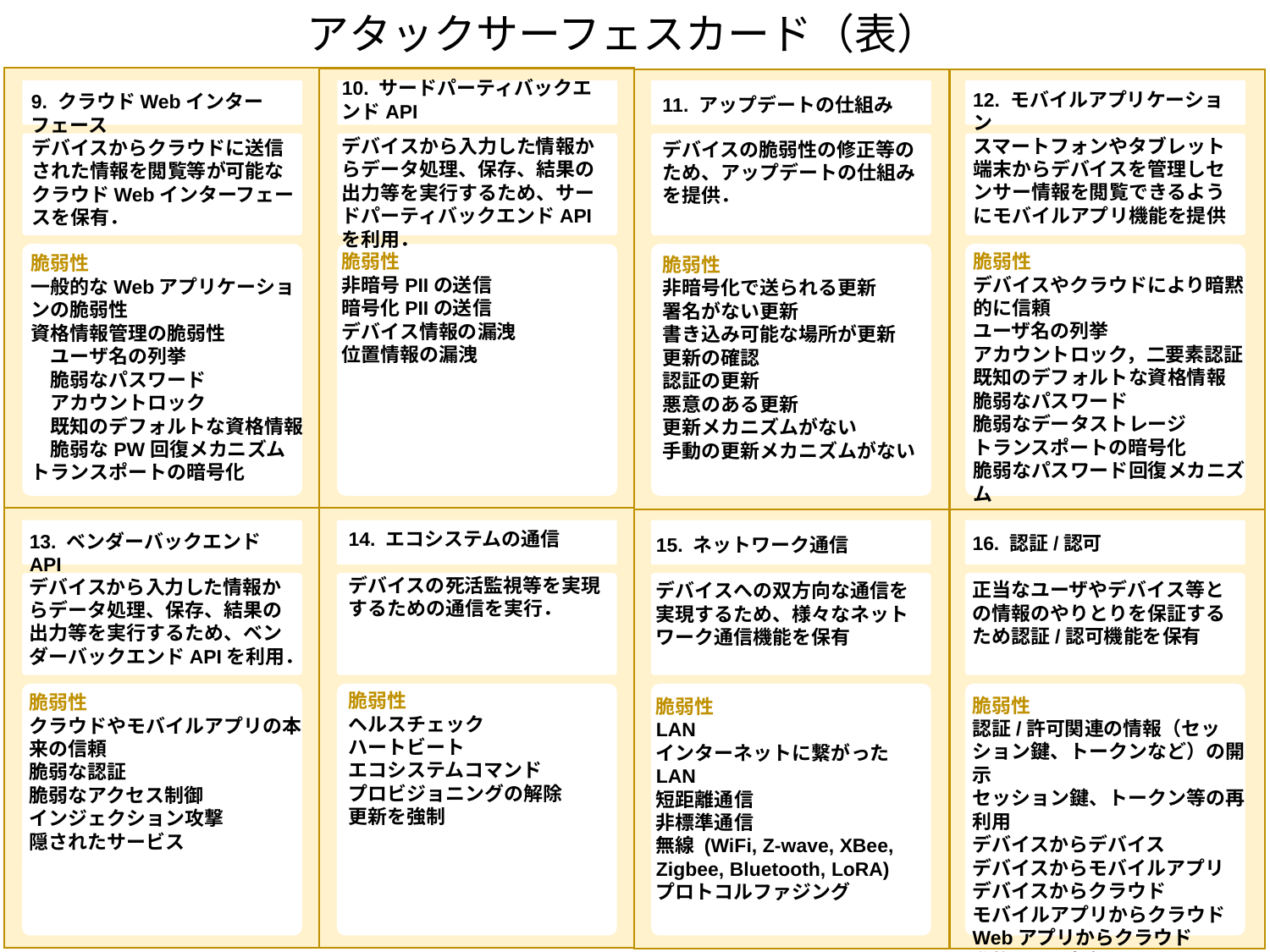

アタックサーフェスカード（表）

10. サードパーティバックエンドAPI

12. モバイルアプリケーション
9. クラウドWebインターフェース
11. アップデートの仕組み
スマートフォンやタブレット端末からデバイスを管理しセンサー情報を閲覧できるようにモバイルアプリ機能を提供
デバイスから入力した情報からデータ処理、保存、結果の出力等を実行するため、サードパーティバックエンドAPIを利用．
デバイスからクラウドに送信された情報を閲覧等が可能なクラウドWebインターフェースを保有．
デバイスの脆弱性の修正等のため、アップデートの仕組みを提供．

脆弱性
デバイスやクラウドにより暗黙的に信頼
ユーザ名の列挙
アカウントロック，二要素認証
既知のデフォルトな資格情報
脆弱なパスワード
脆弱なデータストレージ
トランスポートの暗号化
脆弱なパスワード回復メカニズム
脆弱性
非暗号PIIの送信
暗号化PIIの送信
デバイス情報の漏洩
位置情報の漏洩

脆弱性
一般的なWebアプリケーションの脆弱性
資格情報管理の脆弱性
　ユーザ名の列挙
　脆弱なパスワード
　アカウントロック
　既知のデフォルトな資格情報
　脆弱なPW回復メカニズム
トランスポートの暗号化
脆弱性
非暗号化で送られる更新
署名がない更新
書き込み可能な場所が更新
更新の確認
認証の更新
悪意のある更新
更新メカニズムがない
手動の更新メカニズムがない

14. エコシステムの通信
13. ベンダーバックエンドAPI
16. 認証/認可
15. ネットワーク通信
デバイスの死活監視等を実現するための通信を実行．
デバイスから入力した情報からデータ処理、保存、結果の出力等を実行するため、ベンダーバックエンドAPIを利用．
正当なユーザやデバイス等との情報のやりとりを保証するため認証/認可機能を保有
デバイスへの双方向な通信を実現するため、様々なネットワーク通信機能を保有

脆弱性
ヘルスチェック
ハートビート
エコシステムコマンド
プロビジョニングの解除
更新を強制

脆弱性
クラウドやモバイルアプリの本来の信頼
脆弱な認証
脆弱なアクセス制御
インジェクション攻撃
隠されたサービス
脆弱性
認証/許可関連の情報（セッション鍵、トークンなど）の開示
セッション鍵、トークン等の再利用
デバイスからデバイス
デバイスからモバイルアプリ
デバイスからクラウド
モバイルアプリからクラウド
Webアプリからクラウド
動的認証の欠如
脆弱性
LAN
インターネットに繋がったLAN
短距離通信
非標準通信
無線 (WiFi, Z-wave, XBee, Zigbee, Bluetooth, LoRA)
プロトコルファジング